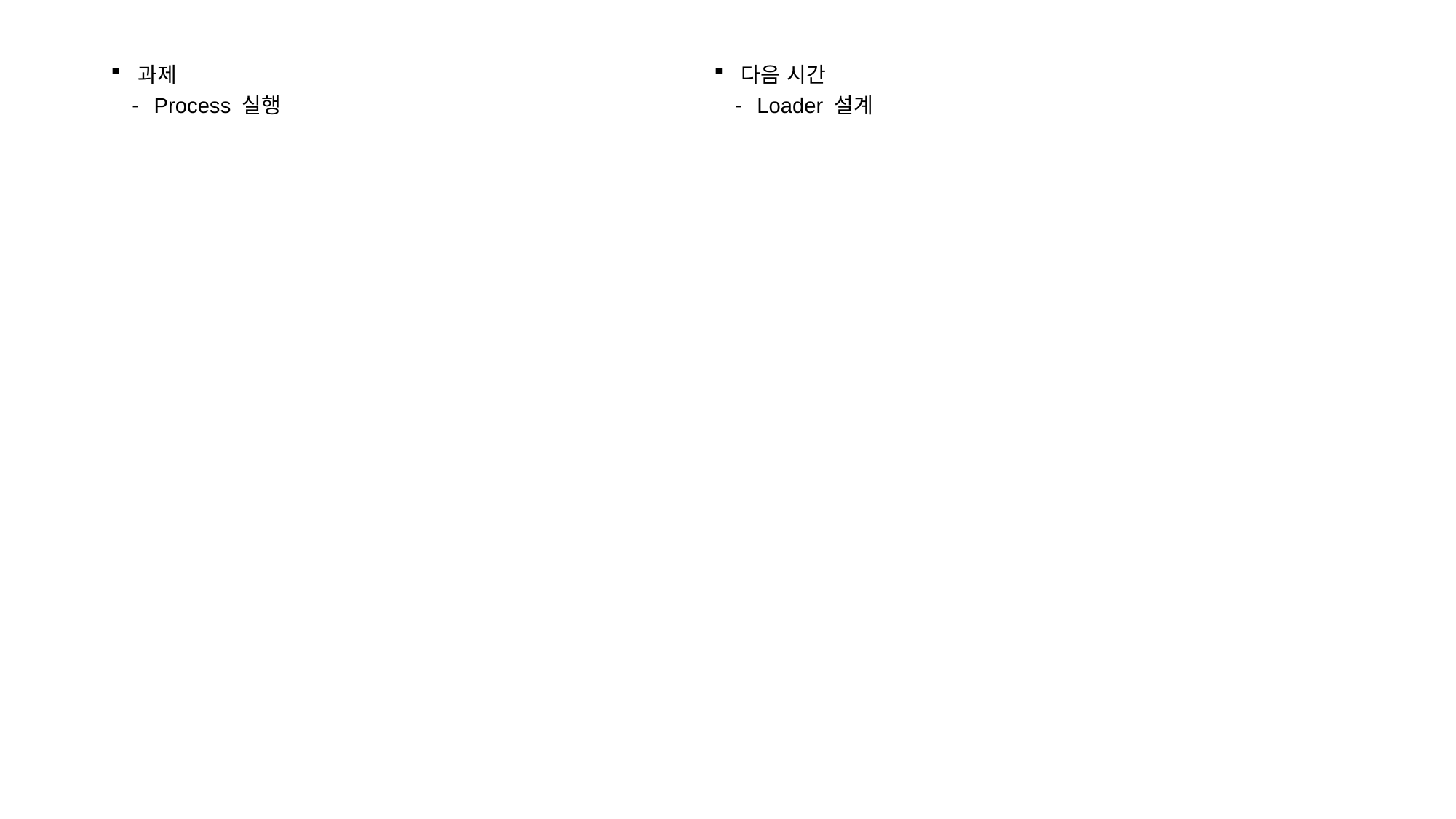

과제
Process 실행
다음 시간
Loader 설계